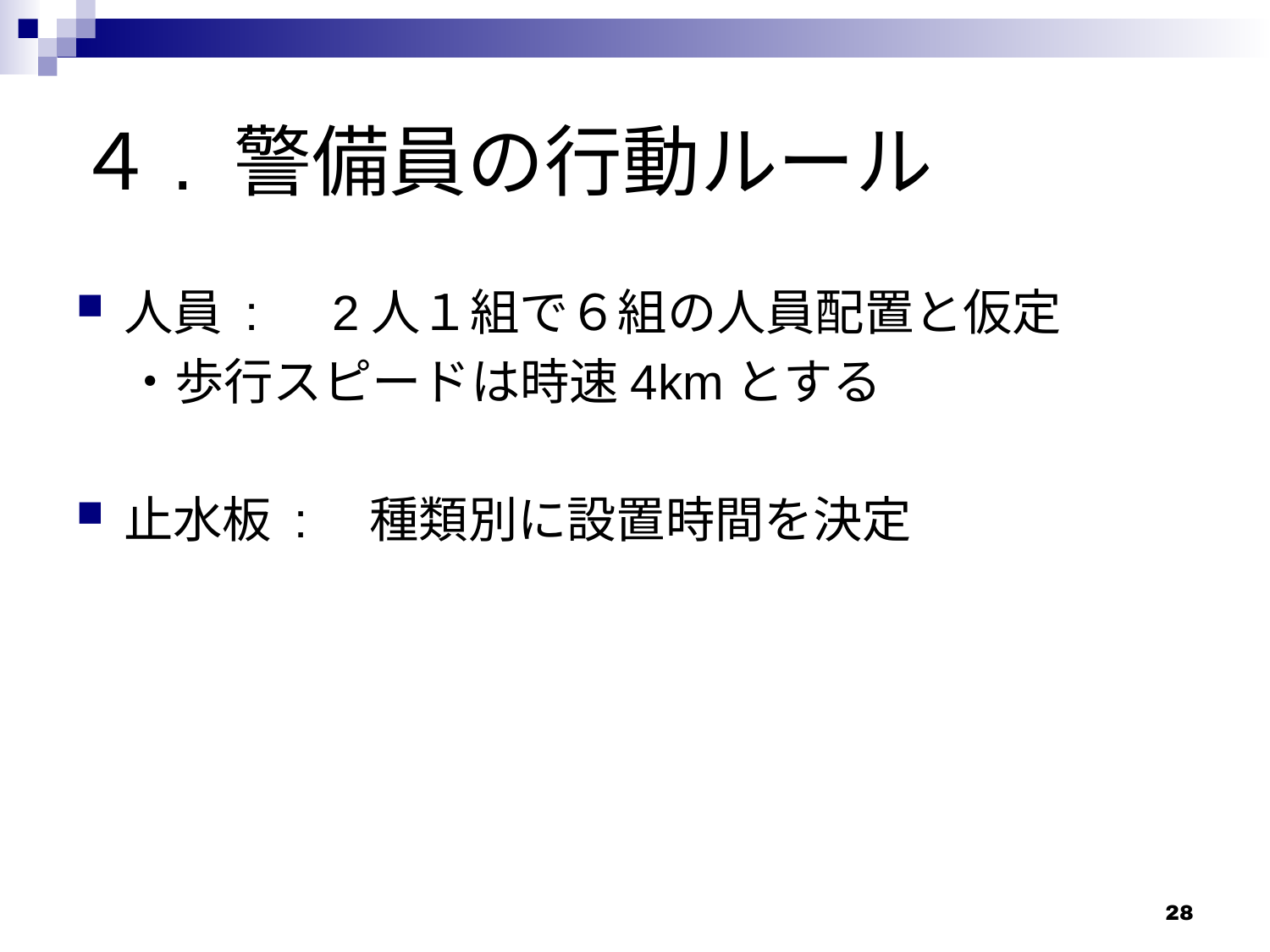

# ４. 警備員の行動ルール
人員 :　2人１組で６組の人員配置と仮定
　・歩行スピードは時速4kmとする

止水板 :　種類別に設置時間を決定

28